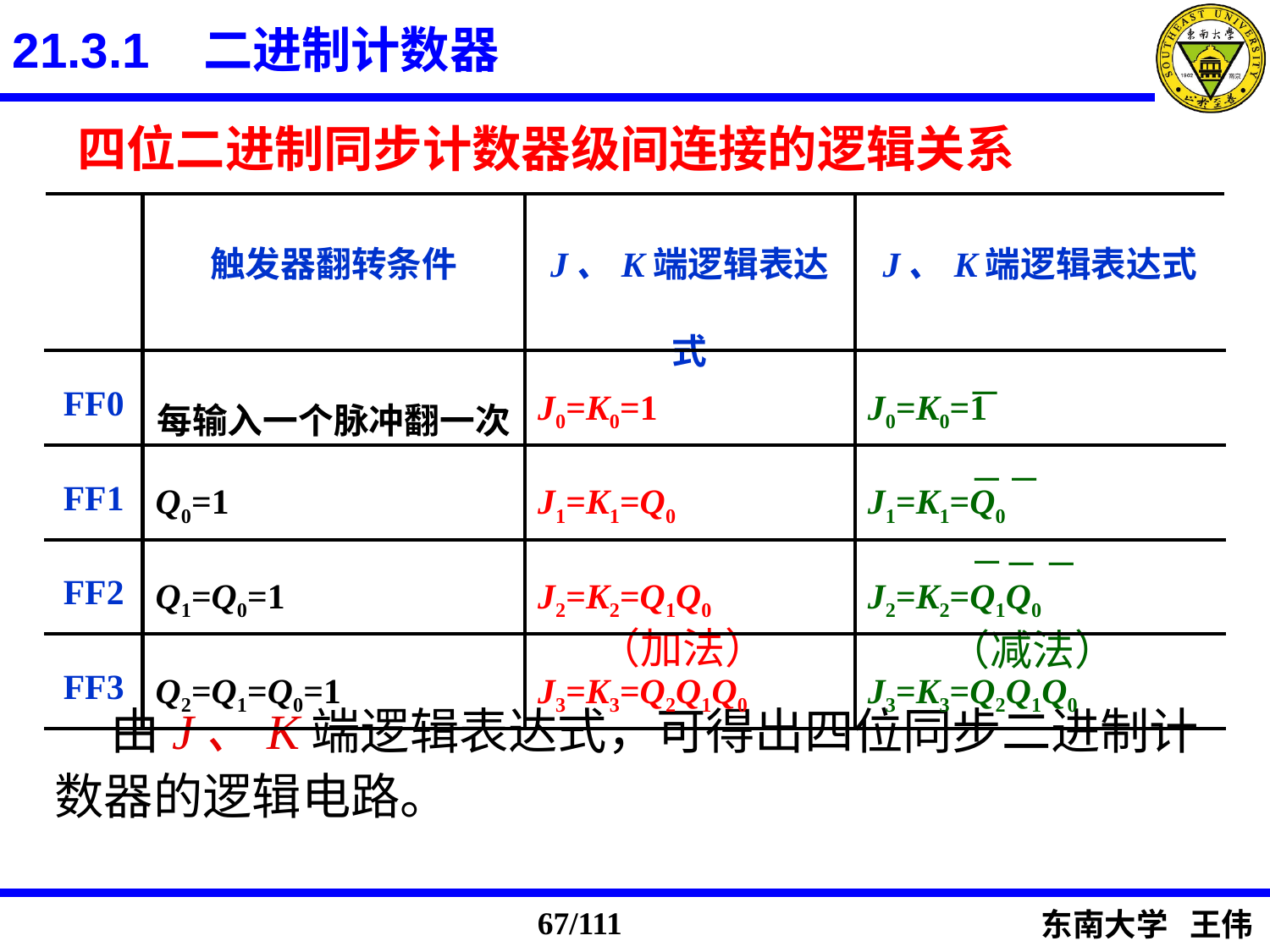

21.3.1   二进制计数器
四位二进制同步计数器级间连接的逻辑关系
|  | 触发器翻转条件 | J、K端逻辑表达式 | J、K端逻辑表达式 |
| --- | --- | --- | --- |
| FF0 | 每输入一个脉冲翻一次 | J0=K0=1 | J0=K0=1 |
| FF1 | Q0=1 | J1=K1=Q0 | J1=K1=Q0 |
| FF2 | Q1=Q0=1 | J2=K2=Q1Q0 | J2=K2=Q1Q0 |
| FF3 | Q2=Q1=Q0=1 | J3=K3=Q2Q1Q0 | J3=K3=Q2Q1Q0 |
_
_
_
_
_
_
（加法）
（减法）
    由J、K端逻辑表达式，可得出四位同步二进制计数器的逻辑电路。